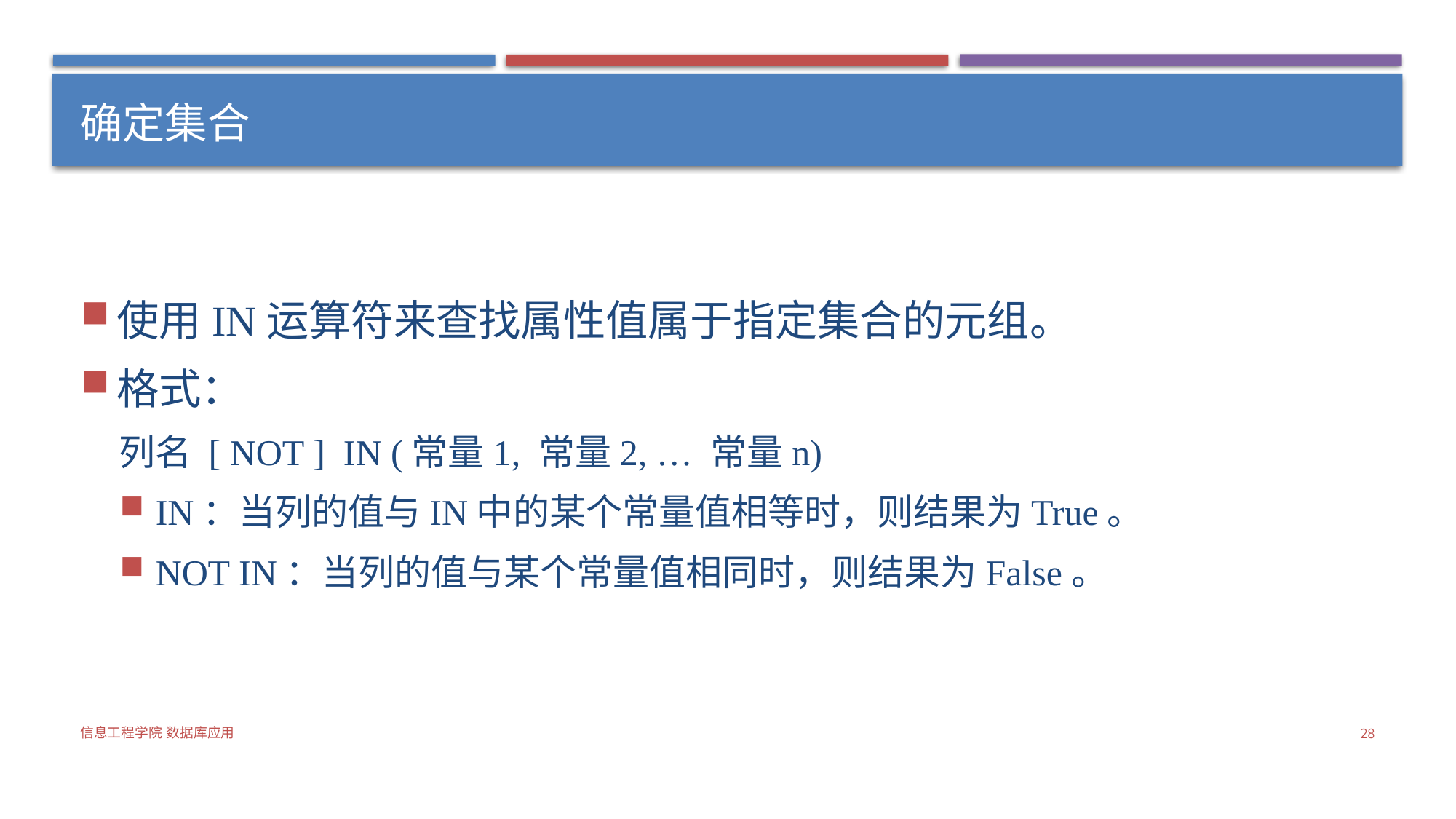

# 确定集合
使用IN运算符来查找属性值属于指定集合的元组。
格式：
列名 [ NOT ]  IN (常量1, 常量2, … 常量n)
IN：当列的值与IN中的某个常量值相等时，则结果为True。
NOT IN：当列的值与某个常量值相同时，则结果为False。
28
信息工程学院 数据库应用